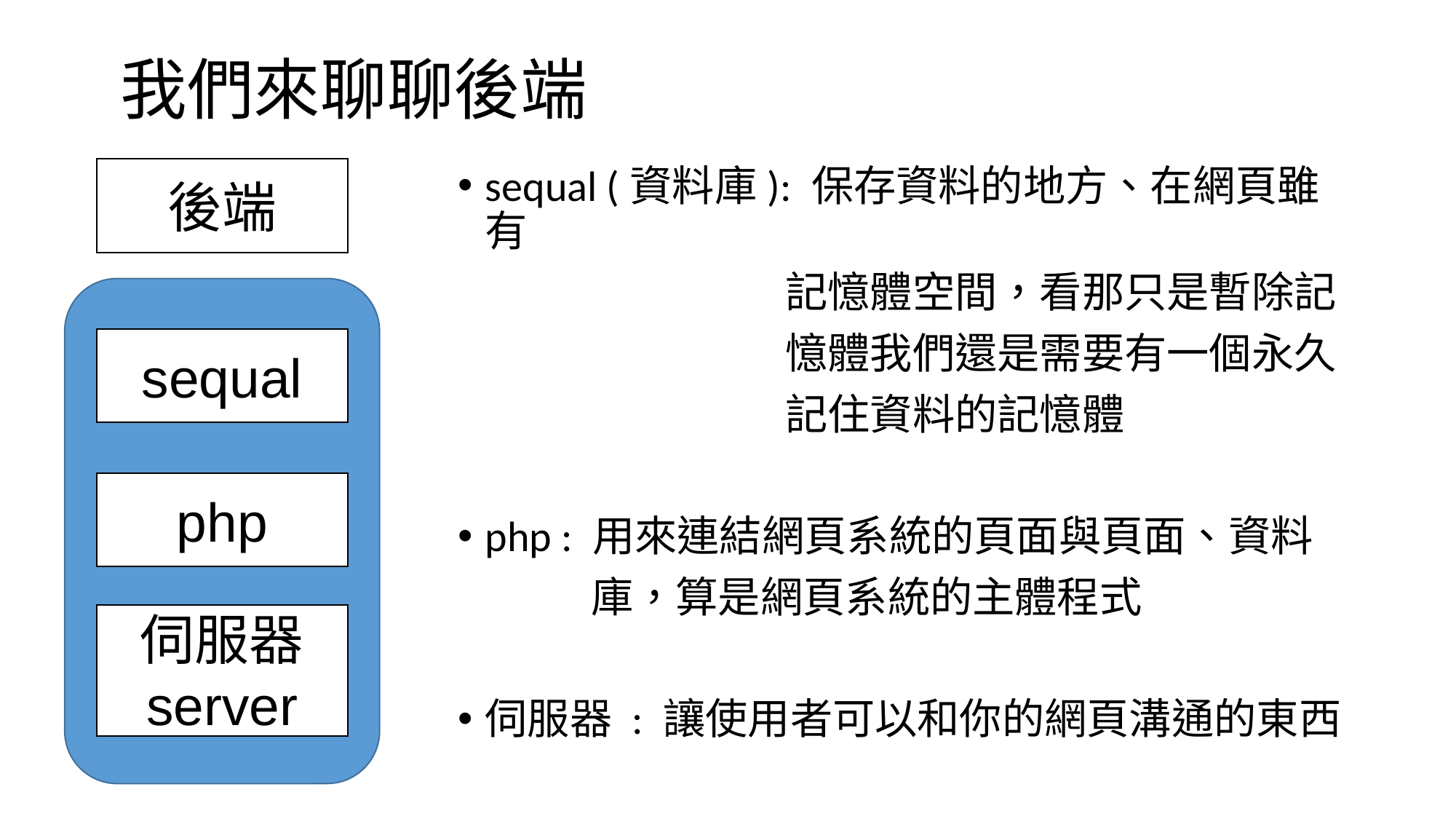

# 我們來聊聊後端
後端
sequal (資料庫): 保存資料的地方、在網頁雖有
			記憶體空間，看那只是暫除記
			憶體我們還是需要有一個永久
			記住資料的記憶體

php : 用來連結網頁系統的頁面與頁面、資料
             庫，算是網頁系統的主體程式

伺服器 : 讓使用者可以和你的網頁溝通的東西

sequal
php
伺服器
server